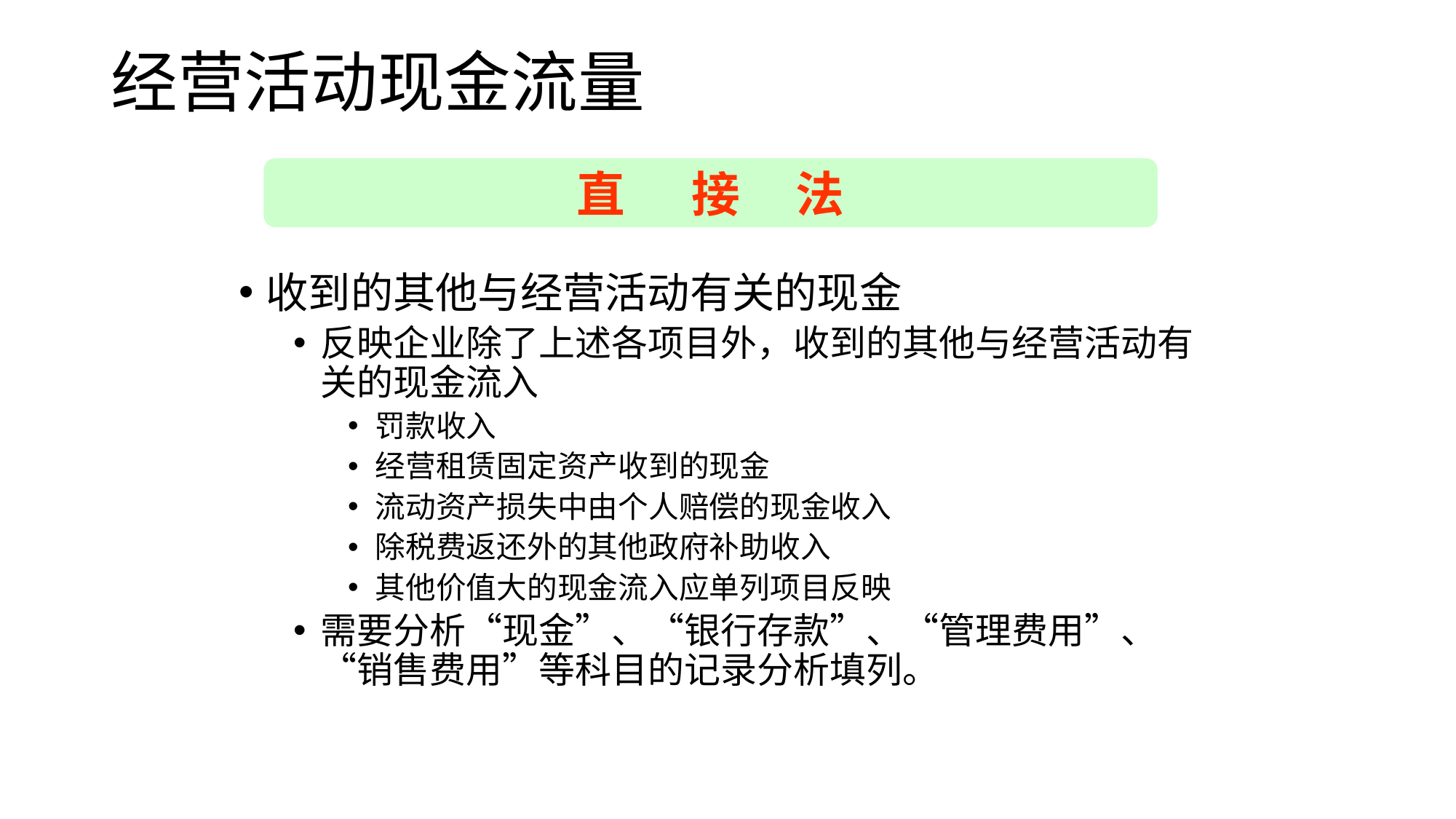

# 经营活动现金流量
直      接     法
收到的其他与经营活动有关的现金
反映企业除了上述各项目外，收到的其他与经营活动有关的现金流入
罚款收入
经营租赁固定资产收到的现金
流动资产损失中由个人赔偿的现金收入
除税费返还外的其他政府补助收入
其他价值大的现金流入应单列项目反映
需要分析“现金”、“银行存款”、“管理费用”、“销售费用”等科目的记录分析填列。
2023/3/30
33